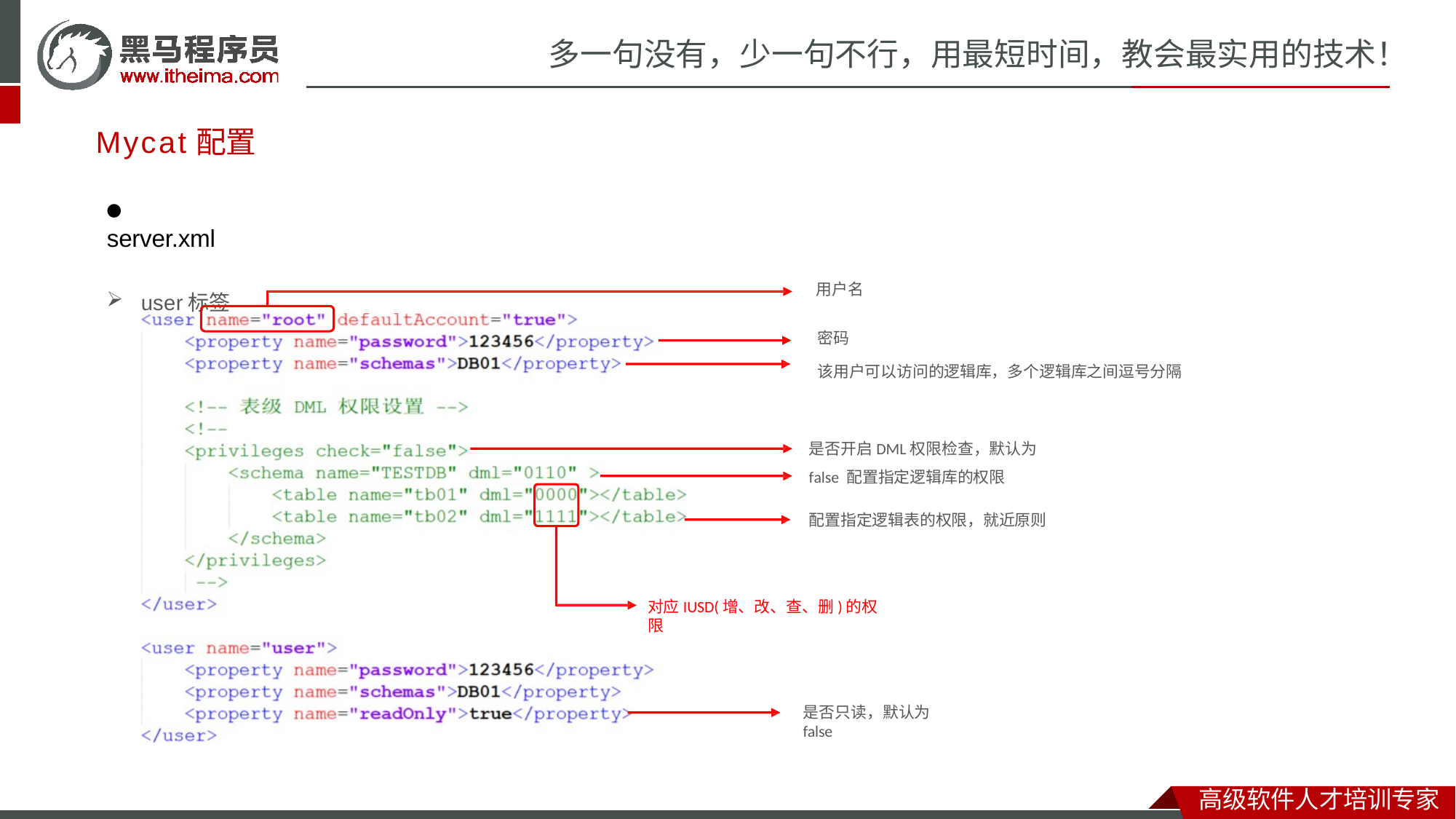

# 多一句没有，少一句不行，用最短时间，教会最实用的技术！

Mycat配置
⚫	server.xml

user标签
用户名

密码

该用户可以访问的逻辑库，多个逻辑库之间逗号分隔

是否开启DML权限检查，默认为false 配置指定逻辑库的权限

配置指定逻辑表的权限，就近原则

对应IUSD(增、改、查、删)的权限
是否只读，默认为false

高级软件人才培训专家